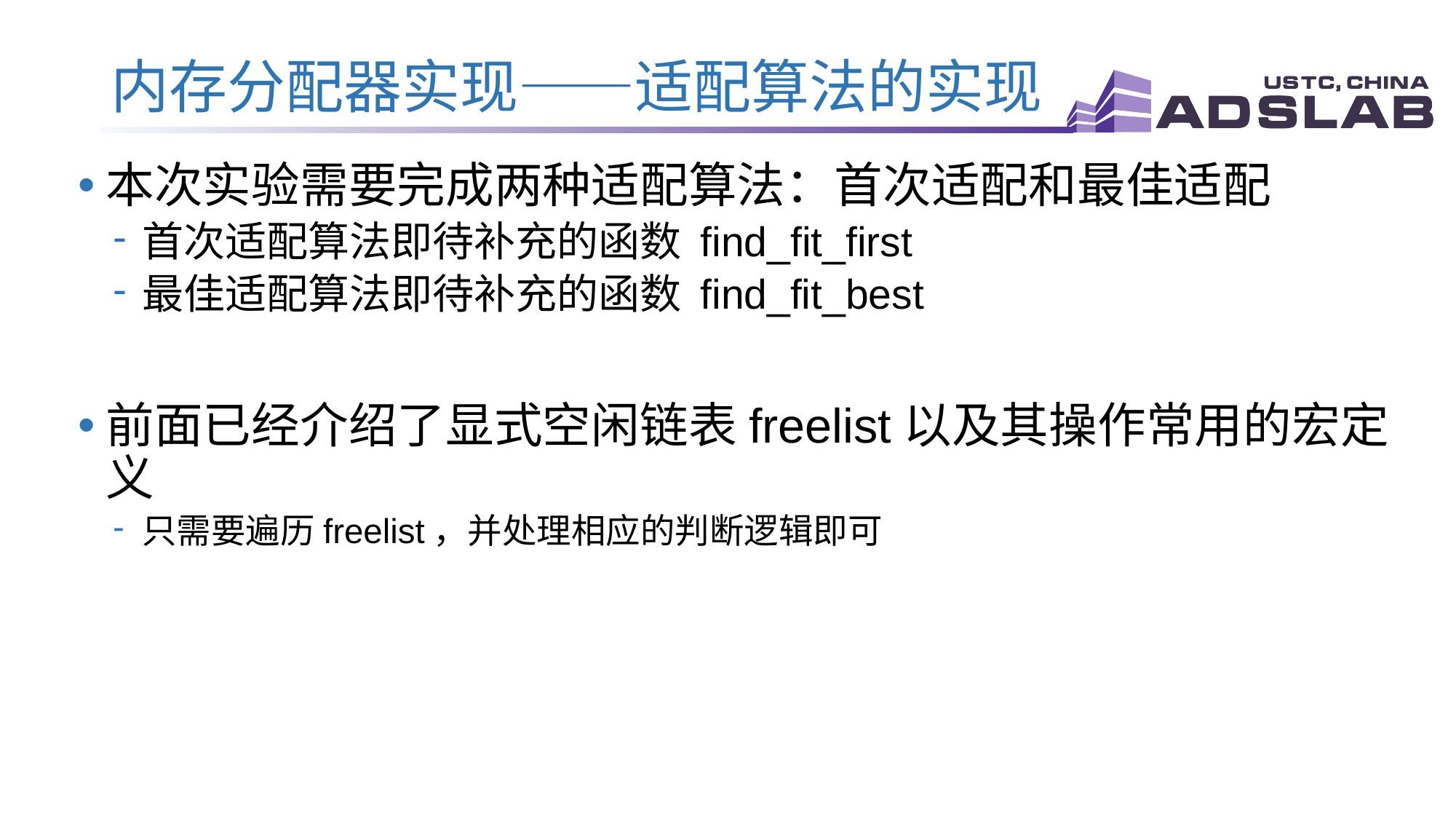

# 内存分配器实现——适配算法的实现
本次实验需要完成两种适配算法：首次适配和最佳适配
首次适配算法即待补充的函数 find_fit_first
最佳适配算法即待补充的函数 find_fit_best

前面已经介绍了显式空闲链表freelist以及其操作常用的宏定义
只需要遍历freelist，并处理相应的判断逻辑即可

15